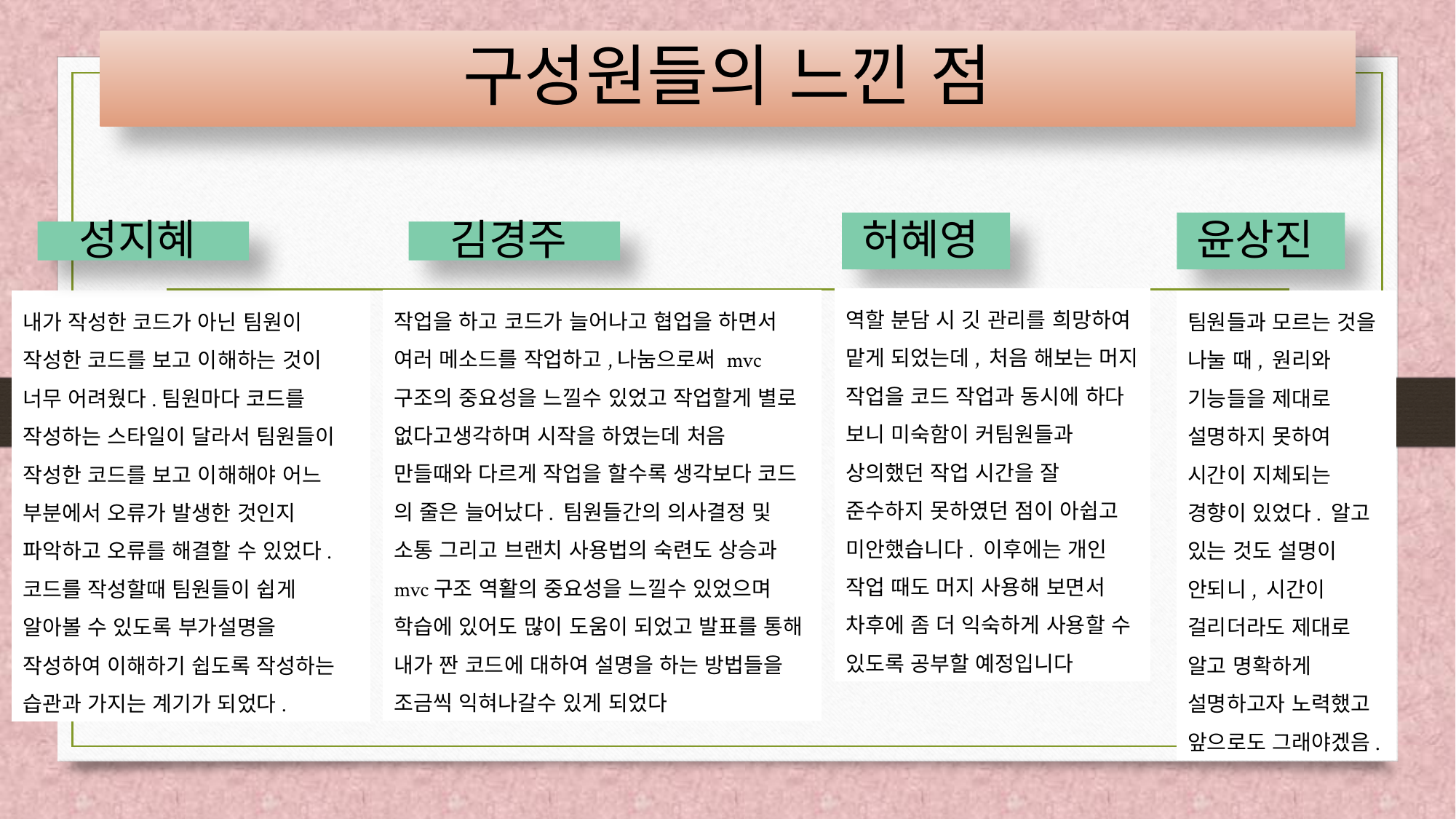

구성원들의 느낀 점
허혜영
윤상진
김경주
성지혜
역할 분담 시 깃 관리를 희망하여 맡게 되었는데, 처음 해보는 머지 작업을 코드 작업과 동시에 하다 보니 미숙함이 커팀원들과 상의했던 작업 시간을 잘 준수하지 못하였던 점이 아쉽고 미안했습니다. 이후에는 개인 작업 때도 머지 사용해 보면서 차후에 좀 더 익숙하게 사용할 수 있도록 공부할 예정입니다
작업을 하고 코드가 늘어나고 협업을 하면서 여러 메소드를 작업하고,나눔으로써 mvc구조의 중요성을 느낄수 있었고 작업할게 별로 없다고생각하며 시작을 하였는데 처음 만들때와 다르게 작업을 할수록 생각보다 코드 의 줄은 늘어났다. 팀원들간의 의사결정 및 소통 그리고 브랜치 사용법의 숙련도 상승과 mvc구조 역활의 중요성을 느낄수 있었으며 학습에 있어도 많이 도움이 되었고 발표를 통해 내가 짠 코드에 대하여 설명을 하는 방법들을 조금씩 익혀나갈수 있게 되었다
내가 작성한 코드가 아닌 팀원이 작성한 코드를 보고 이해하는 것이 너무 어려웠다.팀원마다 코드를 작성하는 스타일이 달라서 팀원들이 작성한 코드를 보고 이해해야 어느 부분에서 오류가 발생한 것인지 파악하고 오류를 해결할 수 있었다.코드를 작성할때 팀원들이 쉽게 알아볼 수 있도록 부가설명을 작성하여 이해하기 쉽도록 작성하는 습관과 가지는 계기가 되었다.
팀원들과 모르는 것을 나눌 때, 원리와 기능들을 제대로 설명하지 못하여 시간이 지체되는 경향이 있었다. 알고 있는 것도 설명이 안되니, 시간이 걸리더라도 제대로 알고 명확하게 설명하고자 노력했고 앞으로도 그래야겠음.